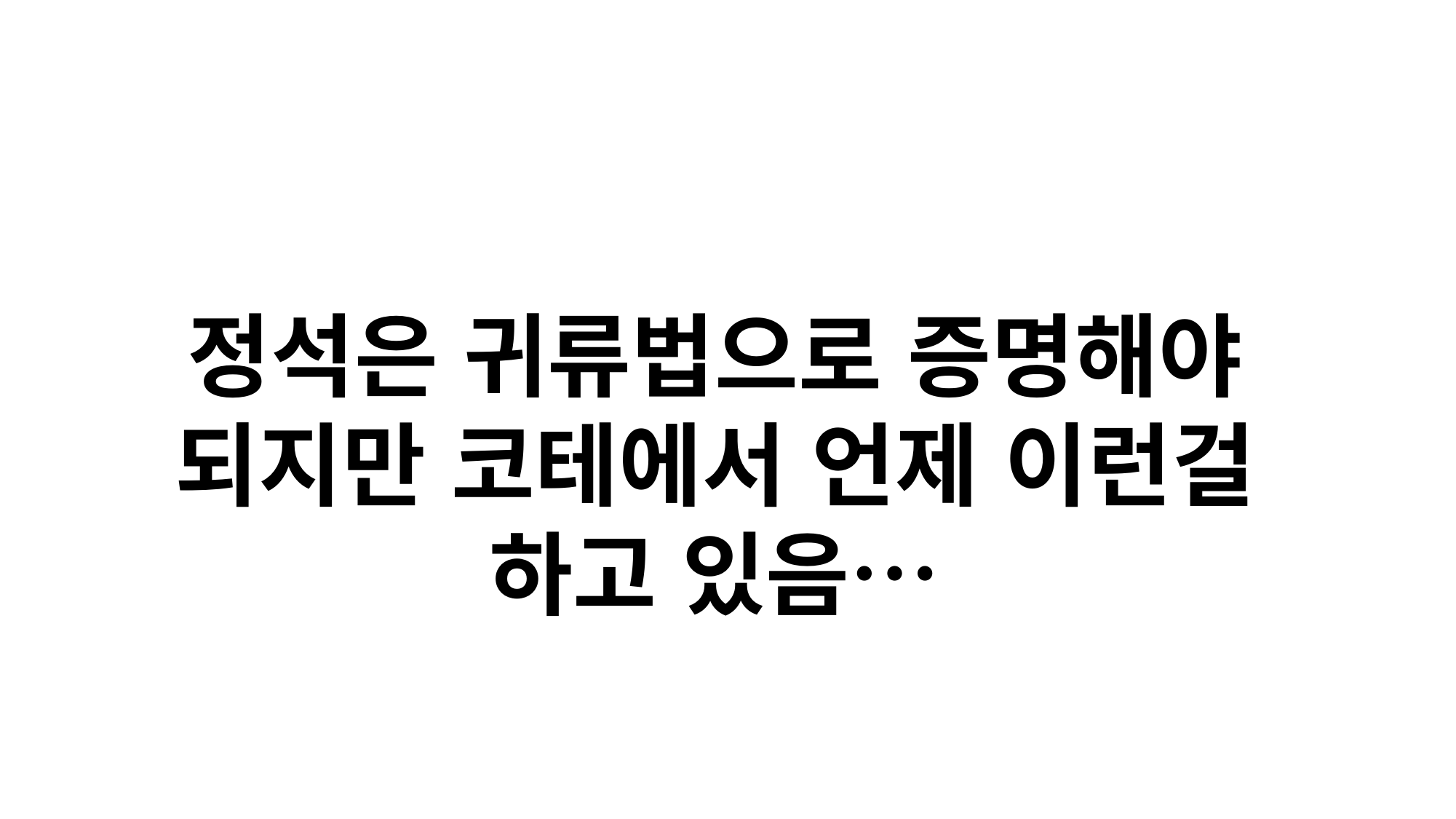

정석은 귀류법으로 증명해야 되지만 코테에서 언제 이런걸 하고 있음…